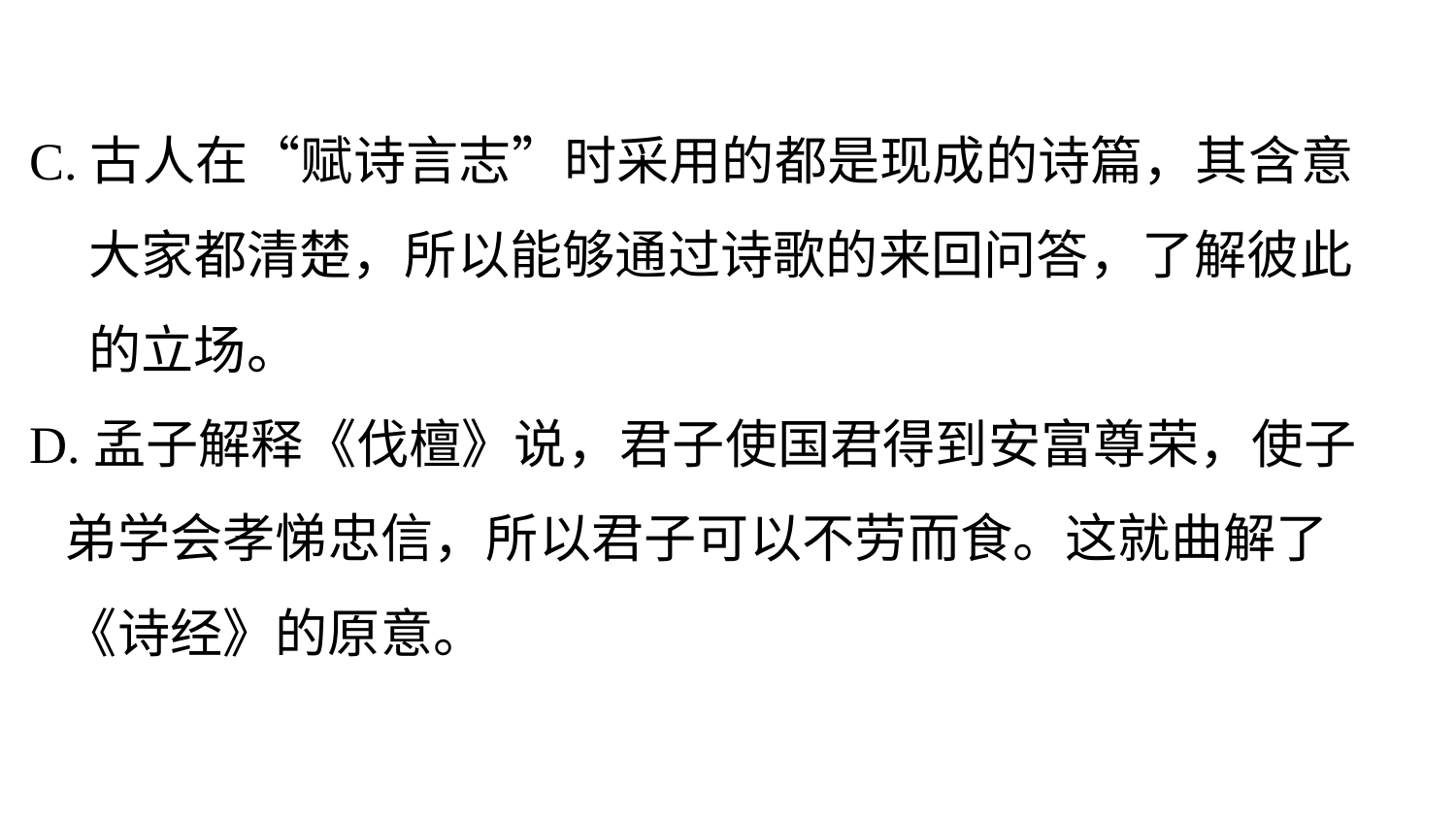

C.古人在“赋诗言志”时采用的都是现成的诗篇，其含意
     大家都清楚，所以能够通过诗歌的来回问答，了解彼此
     的立场。
D.孟子解释《伐檀》说，君子使国君得到安富尊荣，使子
   弟学会孝悌忠信，所以君子可以不劳而食。这就曲解了
   《诗经》的原意。